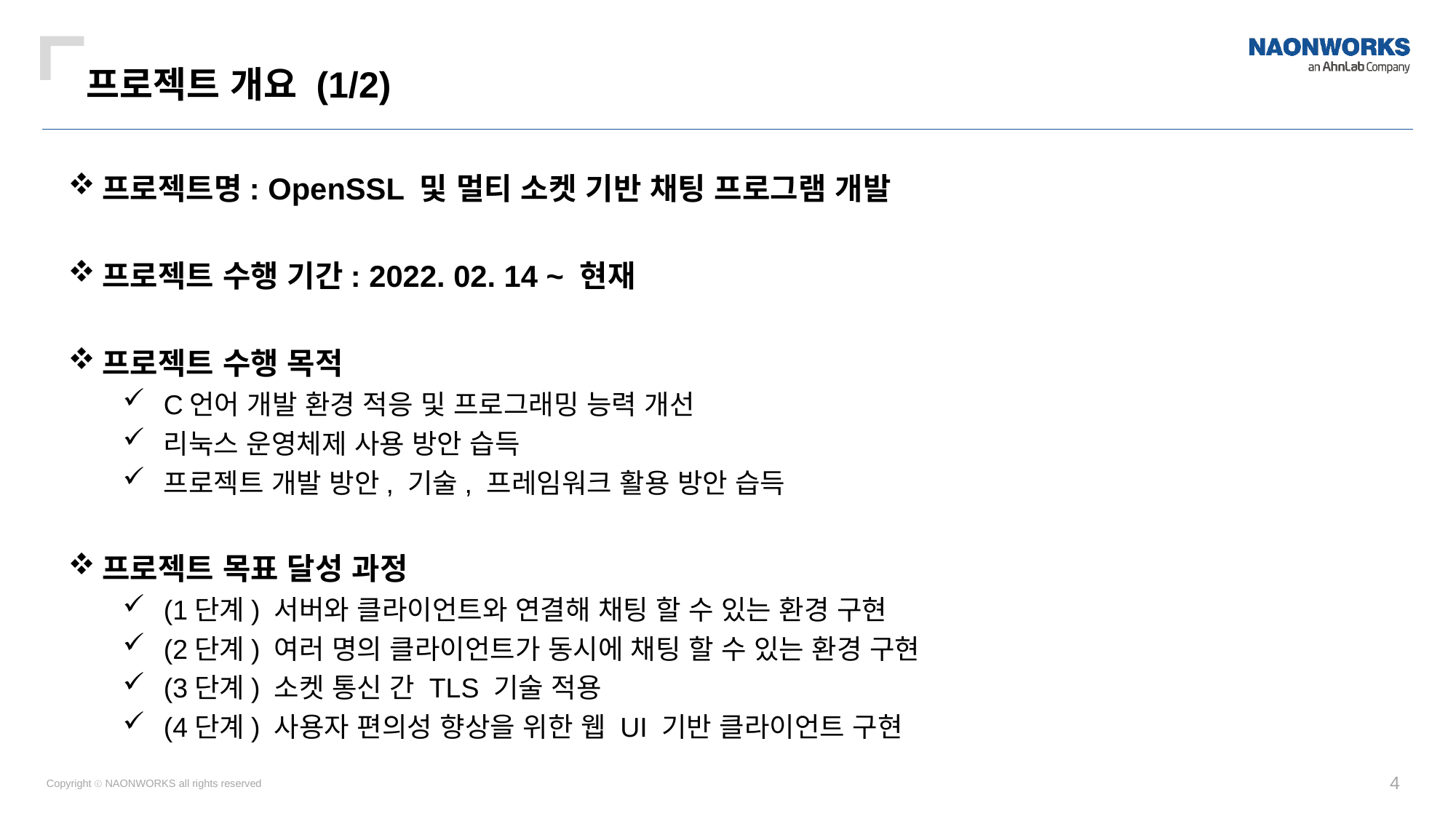

프로젝트 개요 (1/2)
프로젝트명: OpenSSL 및 멀티 소켓 기반 채팅 프로그램 개발

프로젝트 수행 기간: 2022. 02. 14 ~ 현재

프로젝트 수행 목적
C언어 개발 환경 적응 및 프로그래밍 능력 개선
리눅스 운영체제 사용 방안 습득
프로젝트 개발 방안, 기술, 프레임워크 활용 방안 습득

프로젝트 목표 달성 과정
(1단계) 서버와 클라이언트와 연결해 채팅 할 수 있는 환경 구현
(2단계) 여러 명의 클라이언트가 동시에 채팅 할 수 있는 환경 구현
(3단계) 소켓 통신 간 TLS 기술 적용
(4단계) 사용자 편의성 향상을 위한 웹 UI 기반 클라이언트 구현
4